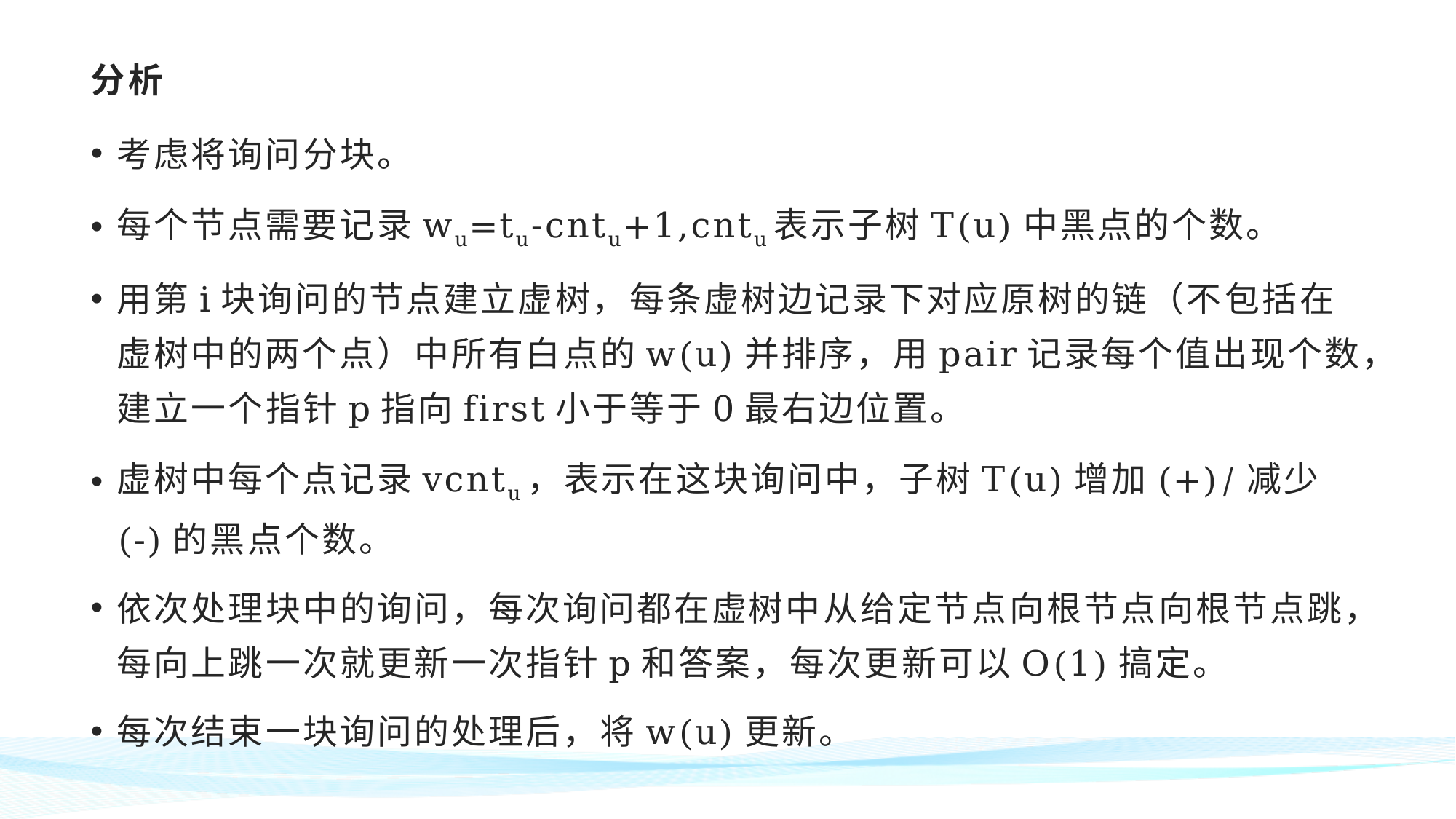

# 分析
考虑将询问分块。
每个节点需要记录wu=tu-cntu+1,cntu表示子树T(u)中黑点的个数。
用第i块询问的节点建立虚树，每条虚树边记录下对应原树的链（不包括在虚树中的两个点）中所有白点的w(u)并排序，用pair记录每个值出现个数，建立一个指针p指向first小于等于0最右边位置。
虚树中每个点记录vcntu，表示在这块询问中，子树T(u)增加(+)/减少(-)的黑点个数。
依次处理块中的询问，每次询问都在虚树中从给定节点向根节点向根节点跳，每向上跳一次就更新一次指针p和答案，每次更新可以O(1)搞定。
每次结束一块询问的处理后，将w(u)更新。